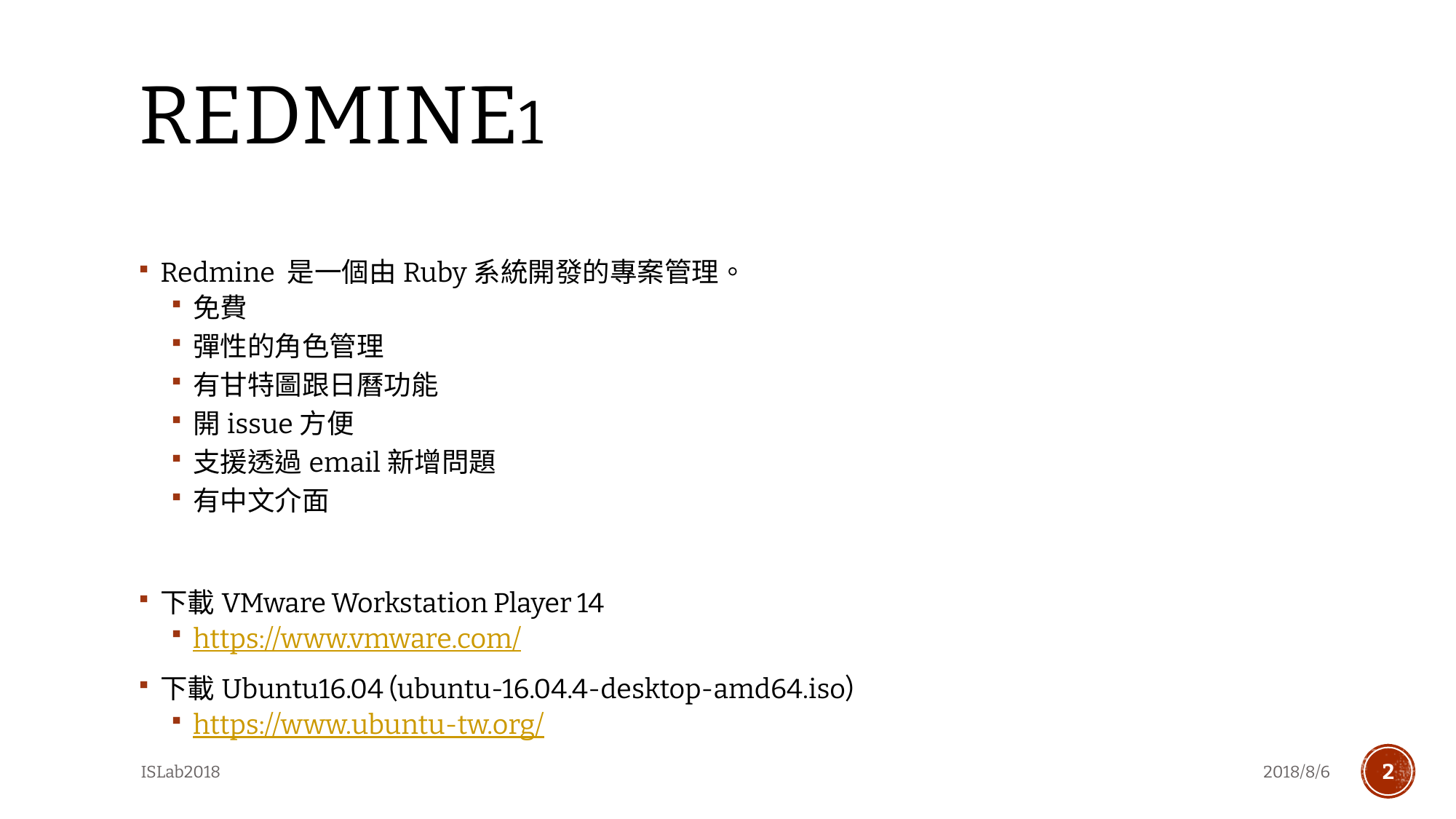

# REDMINE1
Redmine 是一個由Ruby系統開發的專案管理。
免費
彈性的角色管理
有甘特圖跟日曆功能
開issue方便
支援透過email新增問題
有中文介面

下載VMware Workstation Player 14
https://www.vmware.com/
下載Ubuntu16.04 (ubuntu-16.04.4-desktop-amd64.iso)
https://www.ubuntu-tw.org/
ISLab2018
2018/8/6
2